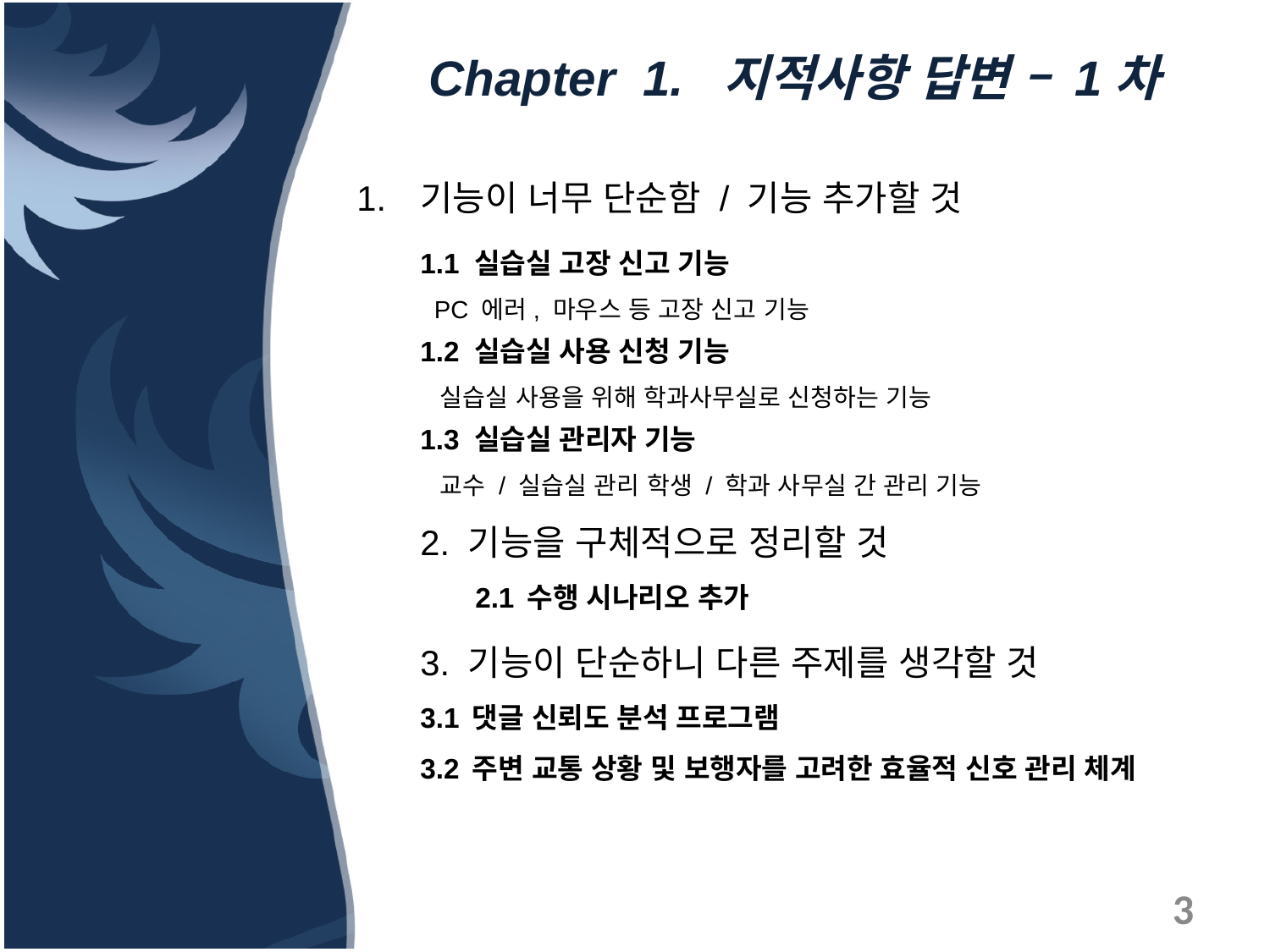

# Chapter  1.  지적사항 답변 – 1차
기능이 너무 단순함 / 기능 추가할 것

1.1 실습실 고장 신고 기능
  PC 에러, 마우스 등 고장 신고 기능
1.2 실습실 사용 신청 기능
  실습실 사용을 위해 학과사무실로 신청하는 기능
1.3 실습실 관리자 기능
  교수 / 실습실 관리 학생 / 학과 사무실 간 관리 기능
2. 기능을 구체적으로 정리할 것
       2.1 수행 시나리오 추가

3. 기능이 단순하니 다른 주제를 생각할 것
3.1 댓글 신뢰도 분석 프로그램
3.2 주변 교통 상황 및 보행자를 고려한 효율적 신호 관리 체계

3